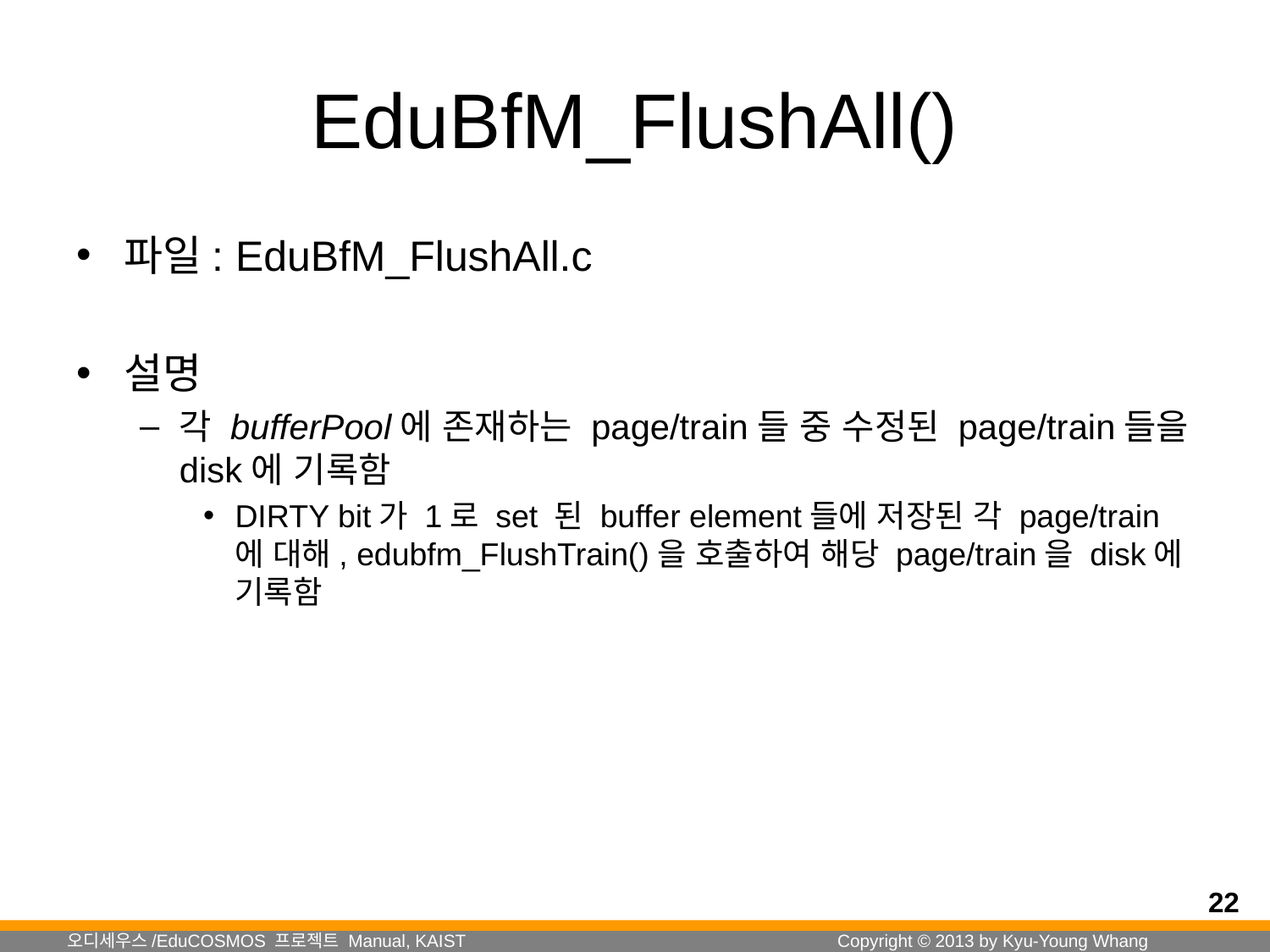

# EduBfM_FlushAll()
파일: EduBfM_FlushAll.c

설명
각 bufferPool에 존재하는 page/train들 중 수정된 page/train들을 disk에 기록함
DIRTY bit가 1로 set 된 buffer element들에 저장된 각 page/train에 대해, edubfm_FlushTrain()을 호출하여 해당 page/train을 disk에 기록함